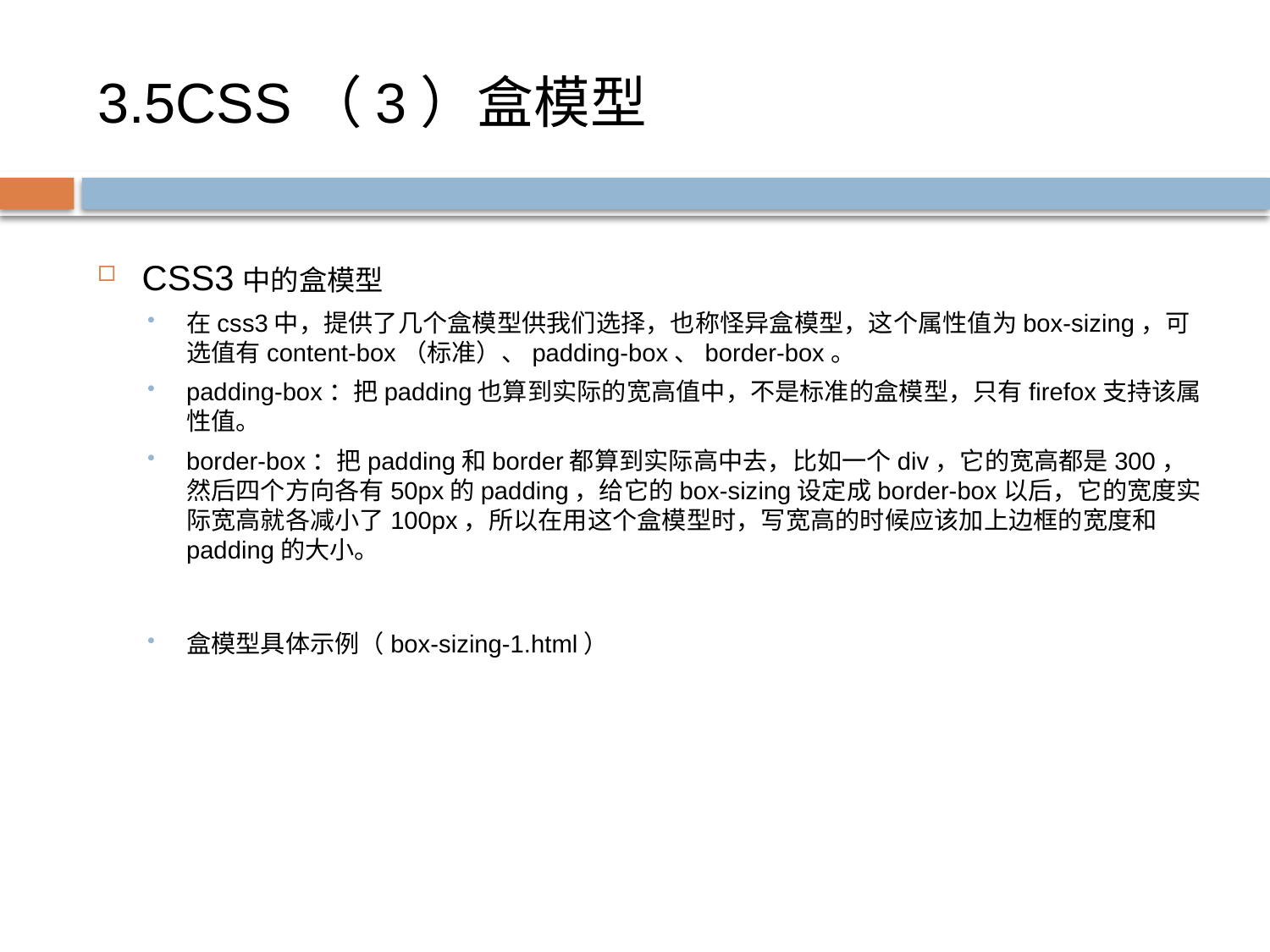

# 3.5CSS（3）盒模型
CSS3中的盒模型
在css3中，提供了几个盒模型供我们选择，也称怪异盒模型，这个属性值为box-sizing，可选值有content-box（标准）、padding-box、border-box。
padding-box：把padding也算到实际的宽高值中，不是标准的盒模型，只有firefox支持该属性值。
border-box：把padding和border都算到实际高中去，比如一个div，它的宽高都是300，然后四个方向各有50px的padding，给它的box-sizing设定成border-box以后，它的宽度实际宽高就各减小了100px，所以在用这个盒模型时，写宽高的时候应该加上边框的宽度和padding的大小。

盒模型具体示例（box-sizing-1.html）